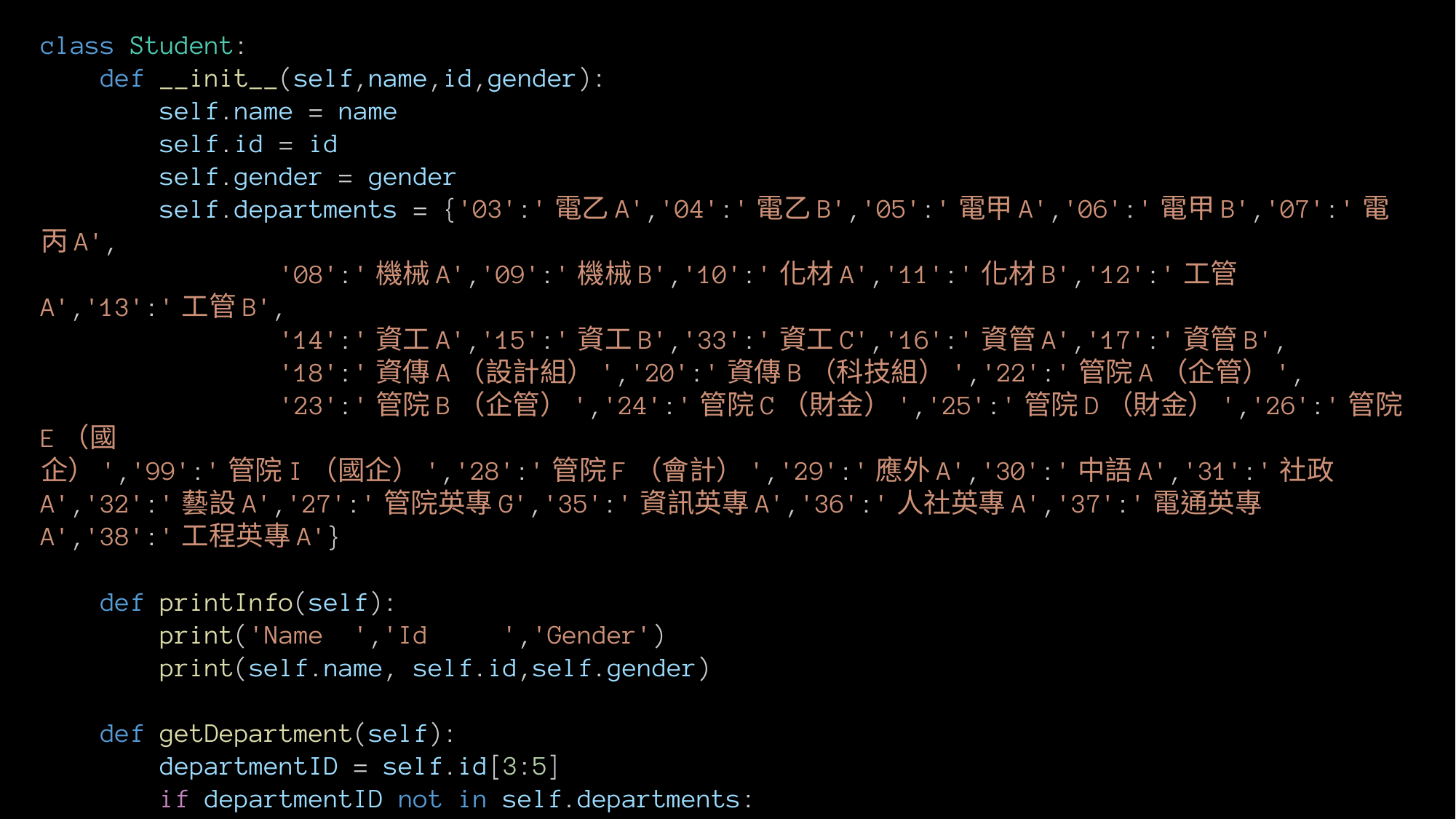

class Student:
    def __init__(self,name,id,gender):
        self.name = name
        self.id = id
        self.gender = gender
        self.departments = {'03':'電乙A','04':'電乙B','05':'電甲A','06':'電甲B','07':'電丙A',
                '08':'機械A','09':'機械B','10':'化材A','11':'化材B','12':'工管A','13':'工管B',
                '14':'資工A','15':'資工B','33':'資工C','16':'資管A','17':'資管B',
                '18':'資傳A（設計組）','20':'資傳B（科技組）','22':'管院A（企管）',
                '23':'管院B（企管）','24':'管院C（財金）','25':'管院D（財金）','26':'管院E（國
企）','99':'管院I（國企）','28':'管院F（會計）','29':'應外A','30':'中語A','31':'社政A','32':'藝設A','27':'管院英專G','35':'資訊英專A','36':'人社英專A','37':'電通英專A','38':'工程英專A'}
    def printInfo(self):
        print('Name  ','Id     ','Gender')
        print(self.name, self.id,self.gender)
    def getDepartment(self):
        departmentID = self.id[3:5]
        if departmentID not in self.departments:
            print('Error id!')
            return
        return self.departments[departmentID]